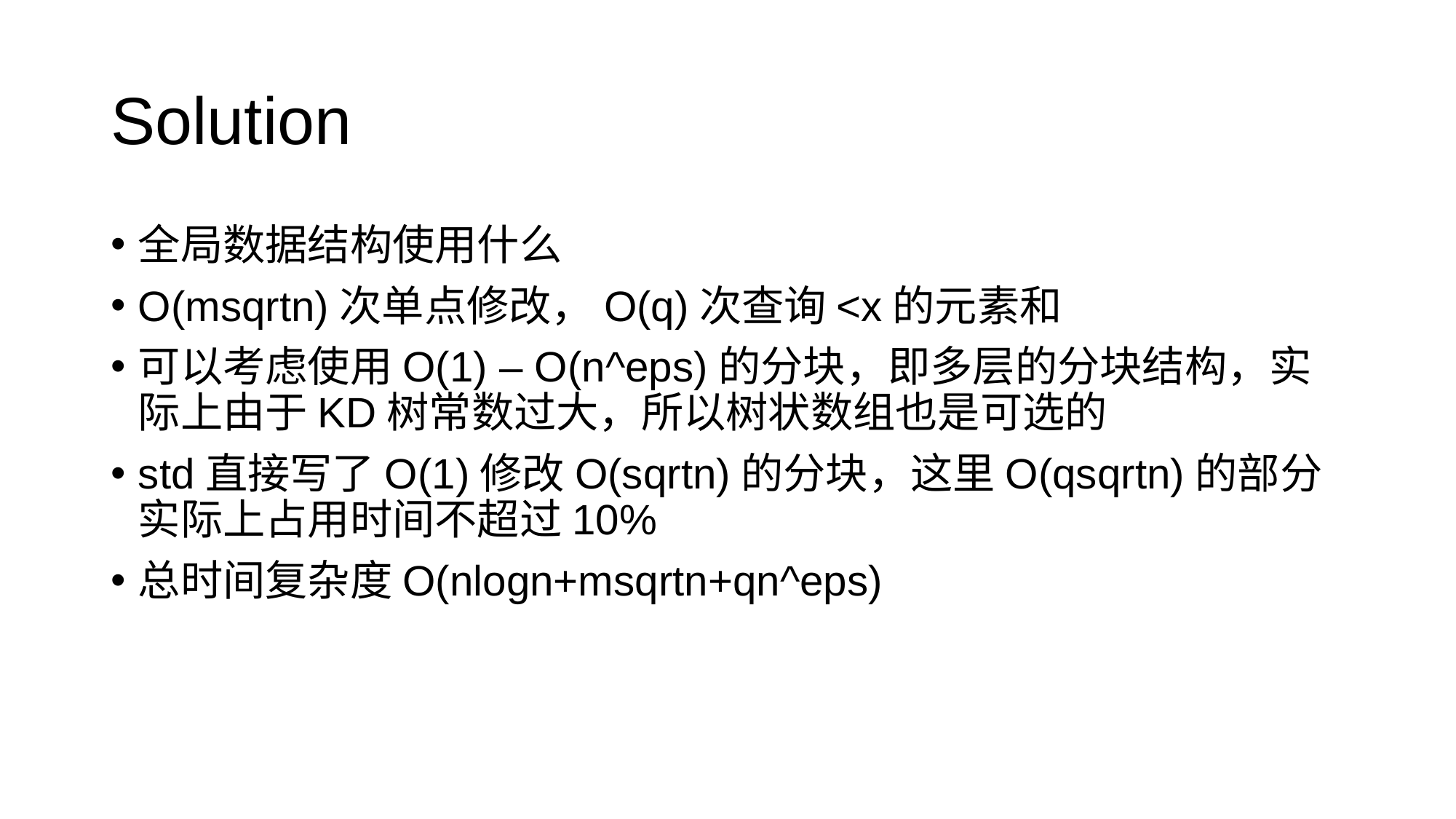

# Solution
全局数据结构使用什么
O(msqrtn)次单点修改，O(q)次查询<x的元素和
可以考虑使用O(1) – O(n^eps)的分块，即多层的分块结构，实际上由于KD树常数过大，所以树状数组也是可选的
std直接写了O(1)修改O(sqrtn)的分块，这里O(qsqrtn)的部分实际上占用时间不超过10%
总时间复杂度O(nlogn+msqrtn+qn^eps)